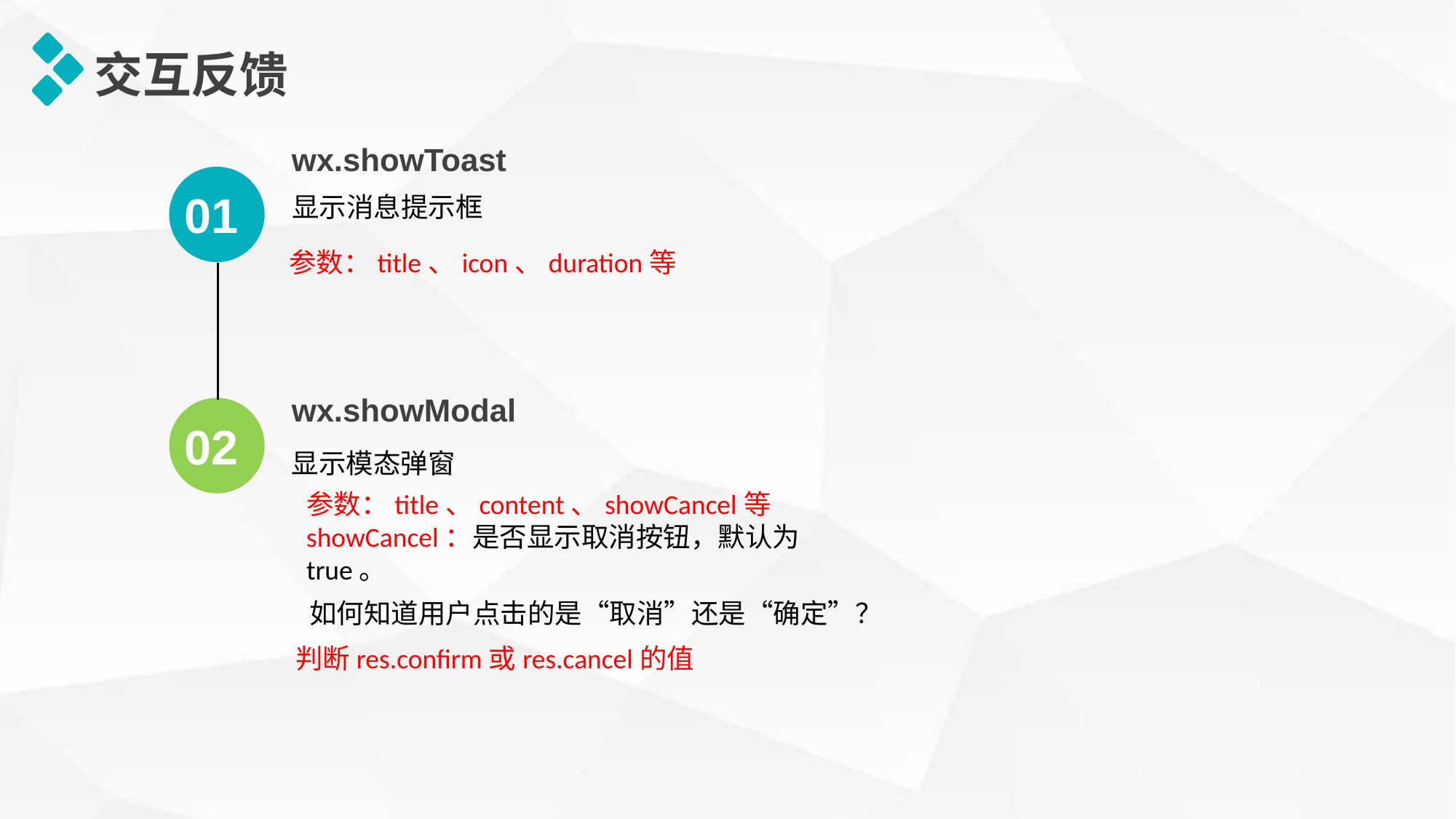

交互反馈

wx.showToast

01
显示消息提示框
参数：title、icon、duration等
wx.showModal

02
显示模态弹窗
参数：title、content、showCancel等
showCancel：是否显示取消按钮，默认为 true。
如何知道用户点击的是“取消”还是“确定”？
判断res.confirm或res.cancel的值
延时符